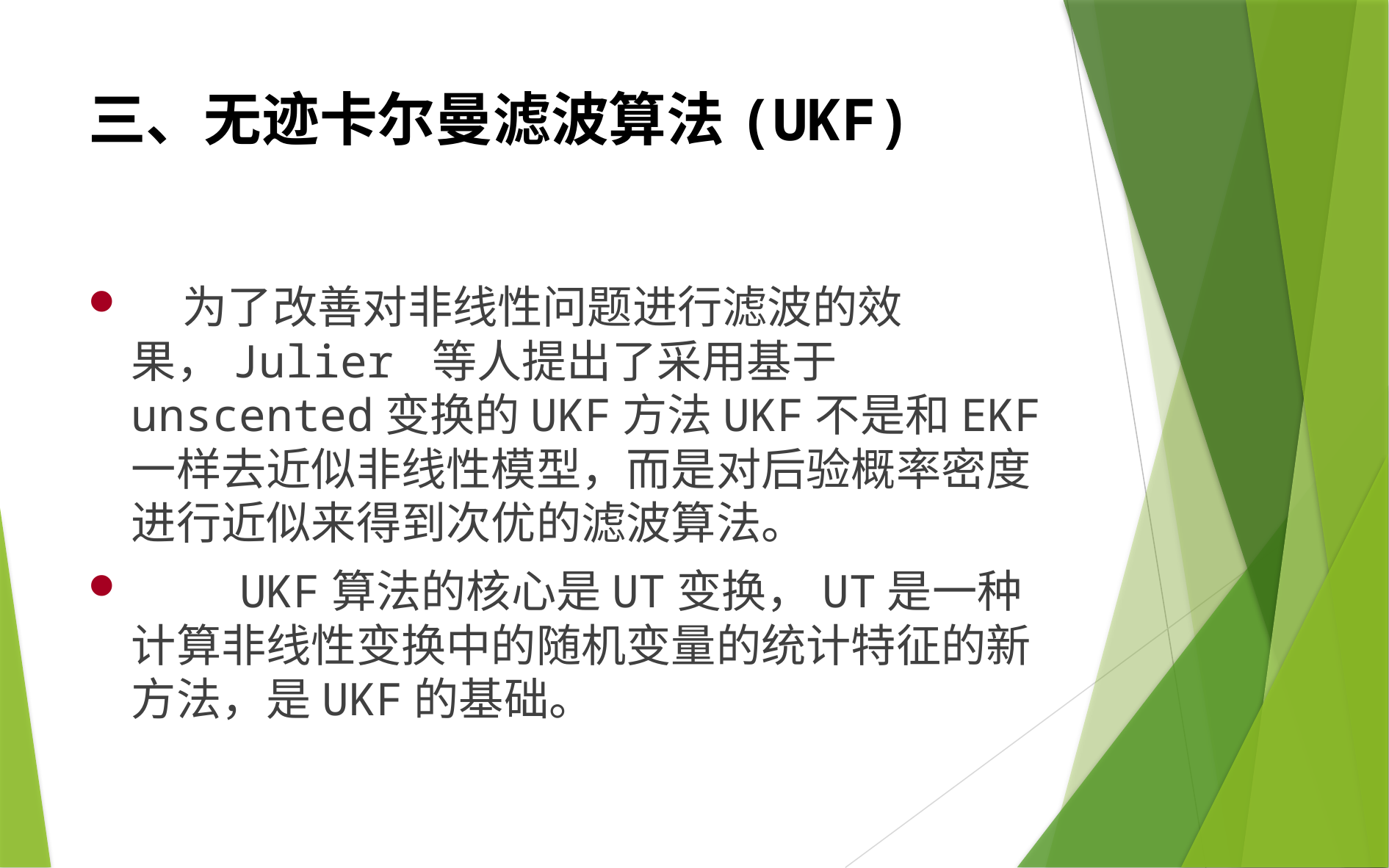

# 三、无迹卡尔曼滤波算法(UKF)
    为了改善对非线性问题进行滤波的效果，Julier 等人提出了采用基于unscented变换的UKF方法UKF不是和EKF一样去近似非线性模型，而是对后验概率密度进行近似来得到次优的滤波算法。
    UKF算法的核心是UT变换，UT是一种计算非线性变换中的随机变量的统计特征的新方法，是UKF的基础。